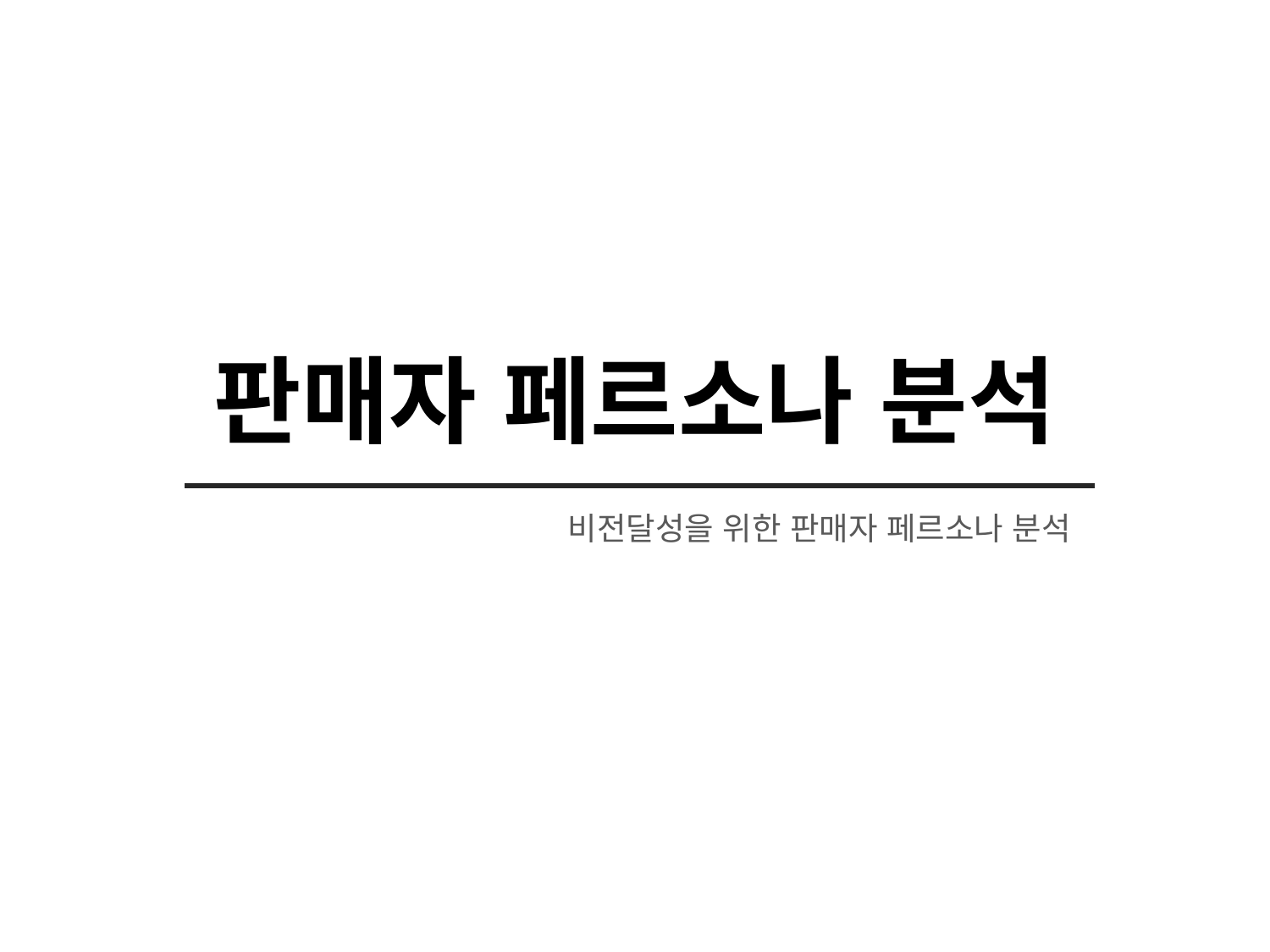

# 판매자 페르소나 분석
비전달성을 위한 판매자 페르소나 분석